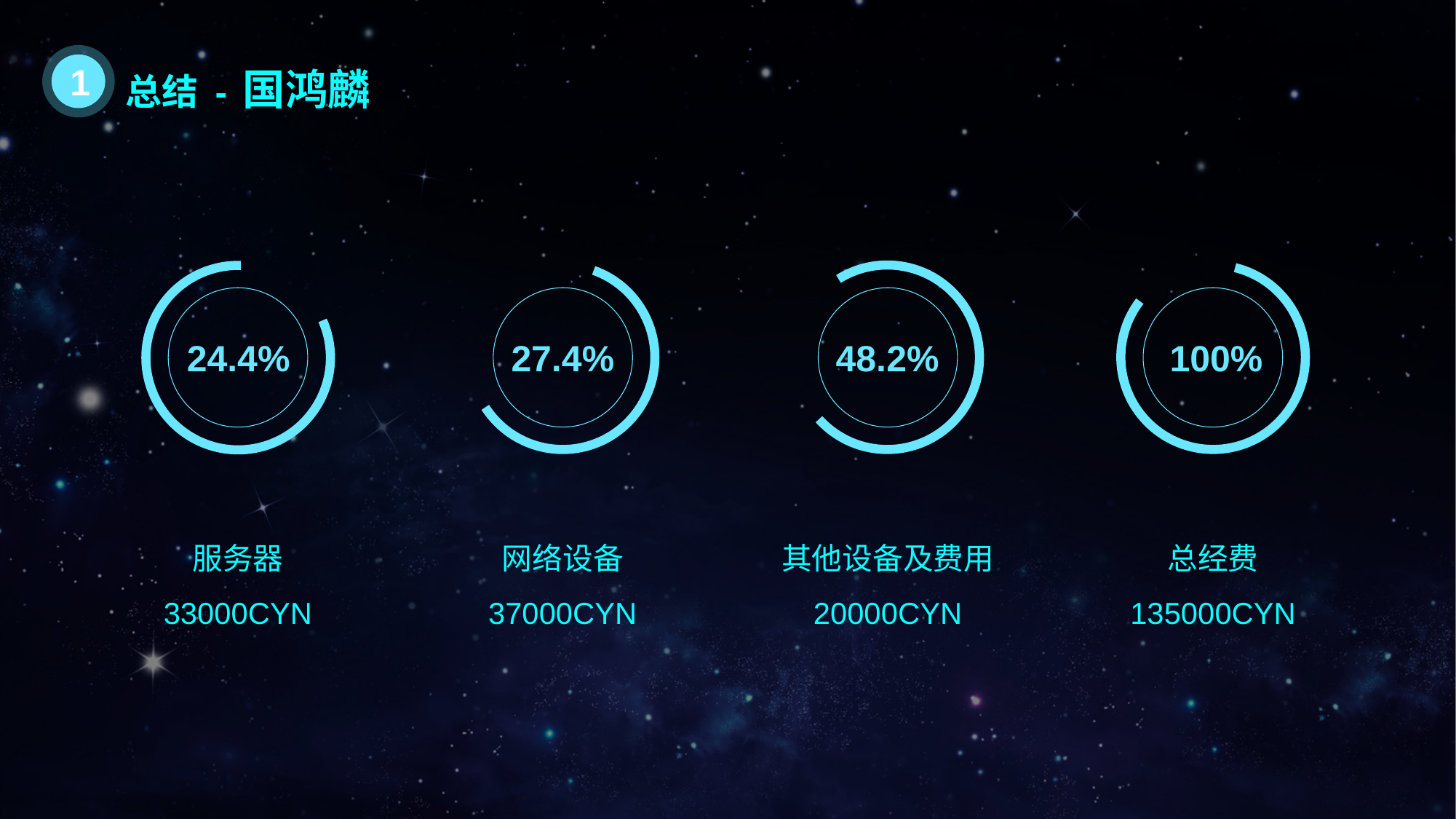

1
总结 - 国鸿麟

27.4%

48.2%

100%

24.4%
服务器
33000CYN
网络设备
37000CYN
其他设备及费用
20000CYN
总经费
135000CYN